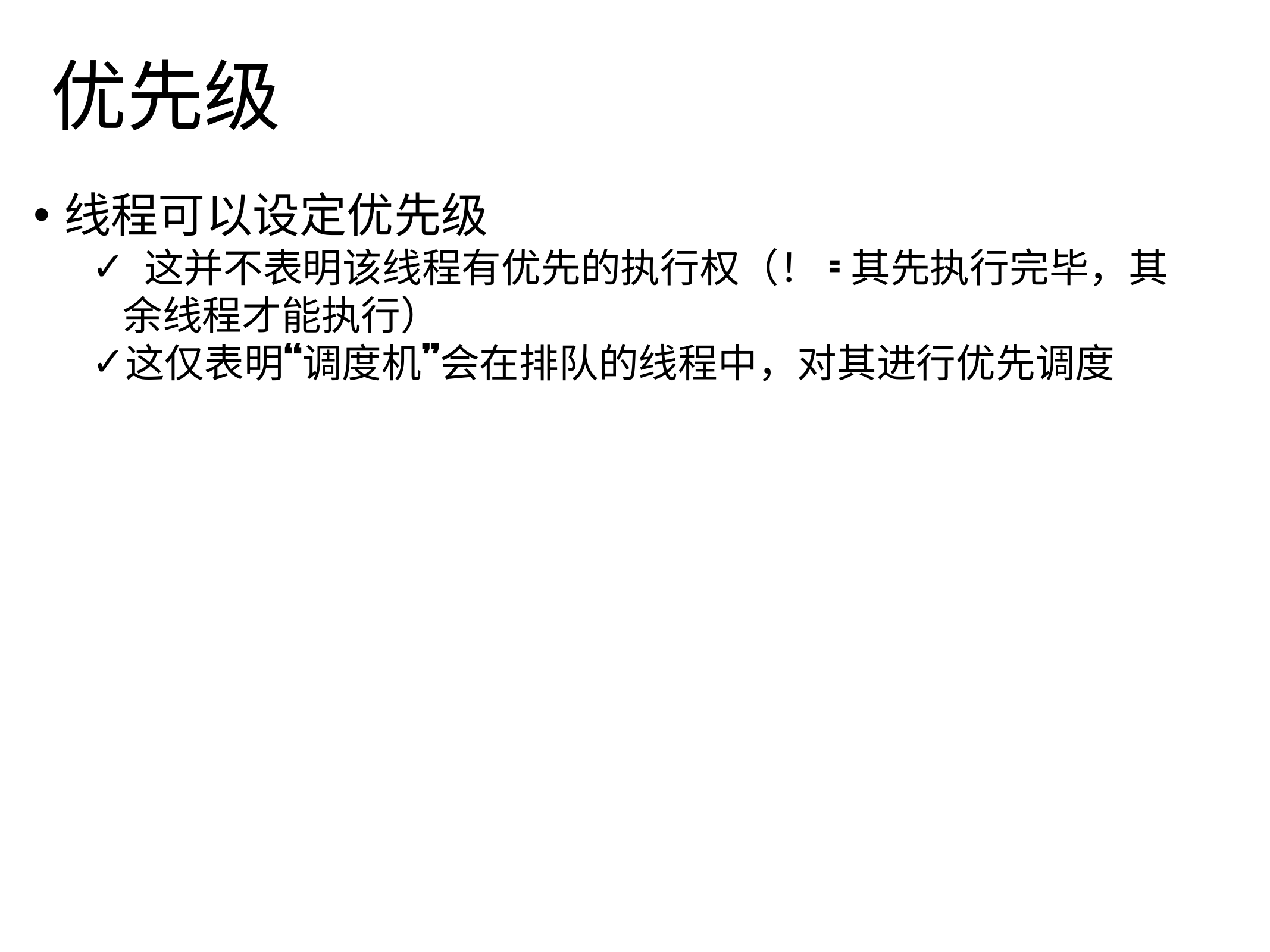

# 优先级
线程可以设定优先级
 这并不表明该线程有优先的执行权（！=其先执行完毕，其余线程才能执行）
这仅表明“调度机”会在排队的线程中，对其进行优先调度
12